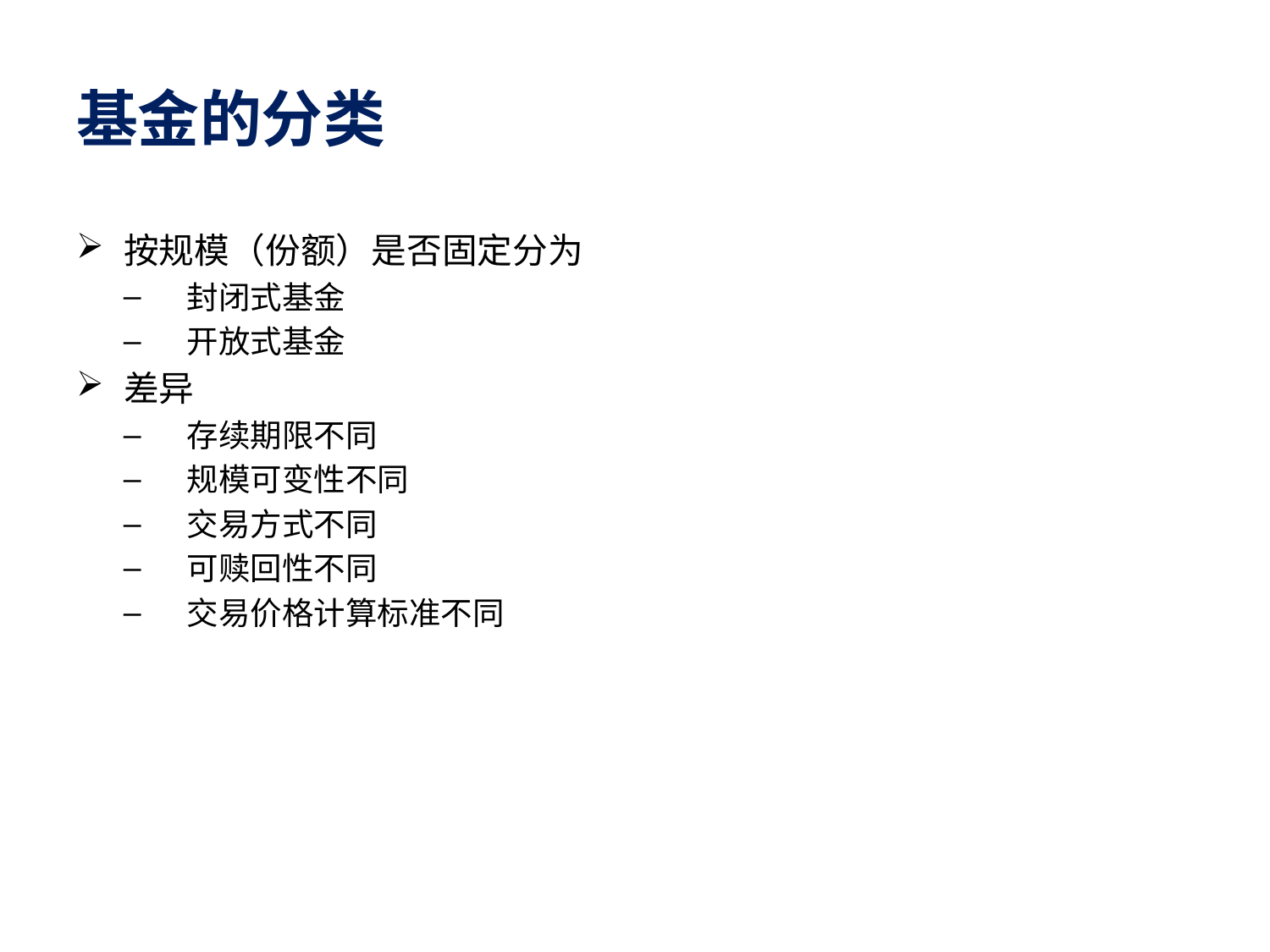

基金的分类
按规模（份额）是否固定分为
封闭式基金
开放式基金
差异
存续期限不同
规模可变性不同
交易方式不同
可赎回性不同
交易价格计算标准不同